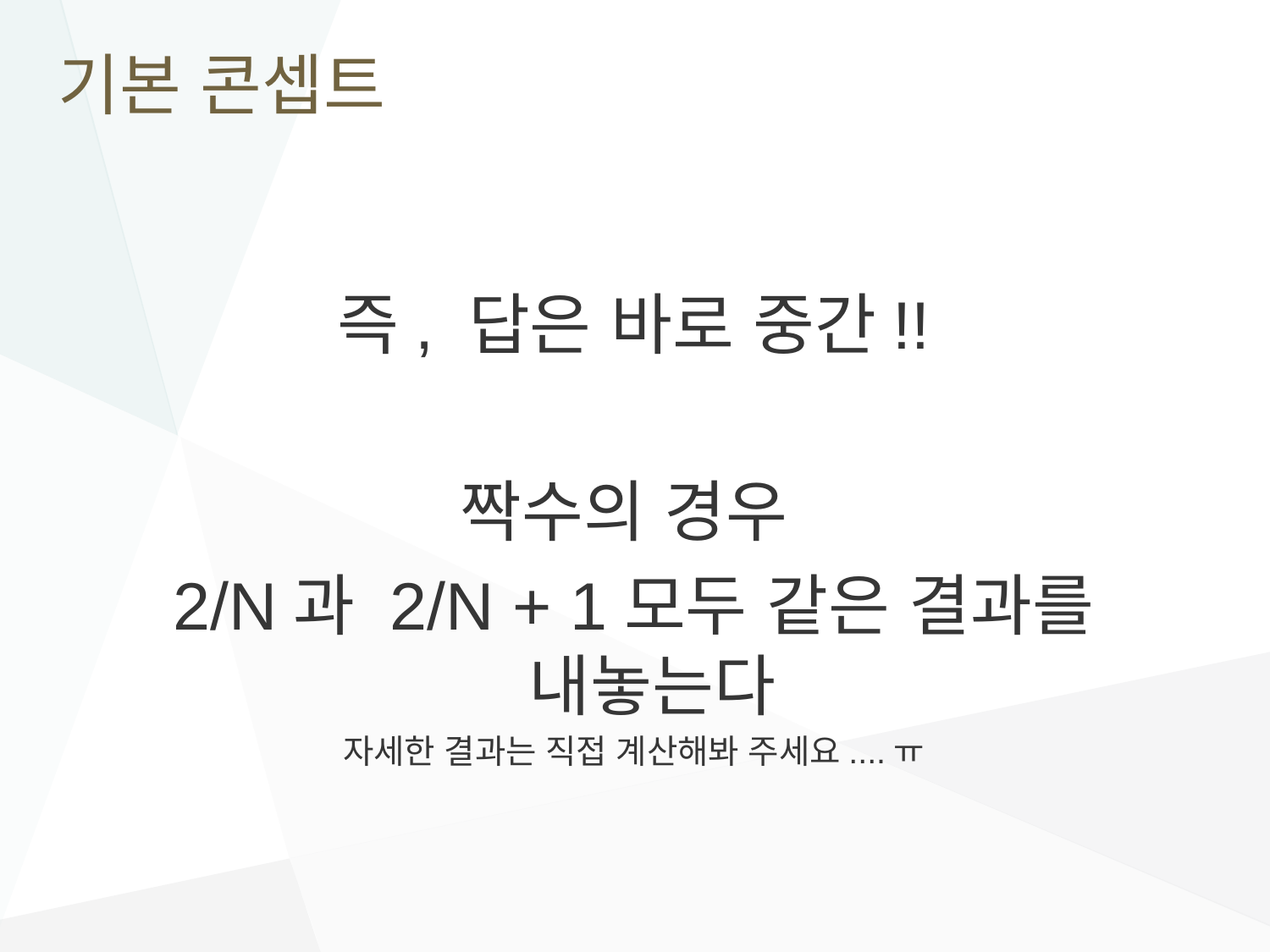

# 기본 콘셉트

즉, 답은 바로 중간!!

짝수의 경우
2/N과 2/N + 1모두 같은 결과를 내놓는다
자세한 결과는 직접 계산해봐 주세요....ㅠ